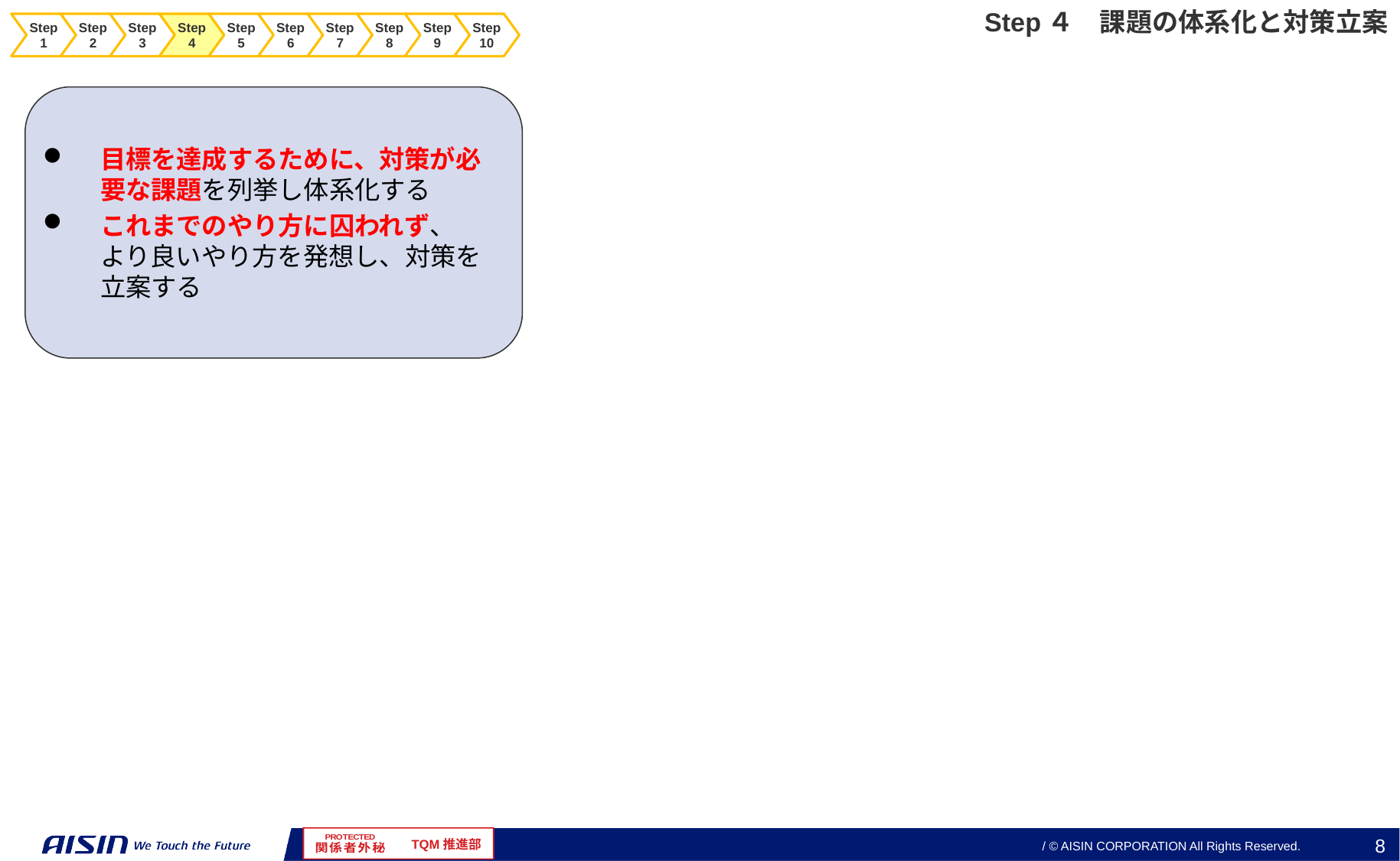

Step４　課題の体系化と対策立案
Step1
Step2
Step3
Step4
Step5
Step6
Step7
Step8
Step9
Step10
目標を達成するために、対策が必要な課題を列挙し体系化する
これまでのやり方に囚われず、
より良いやり方を発想し、対策を立案する